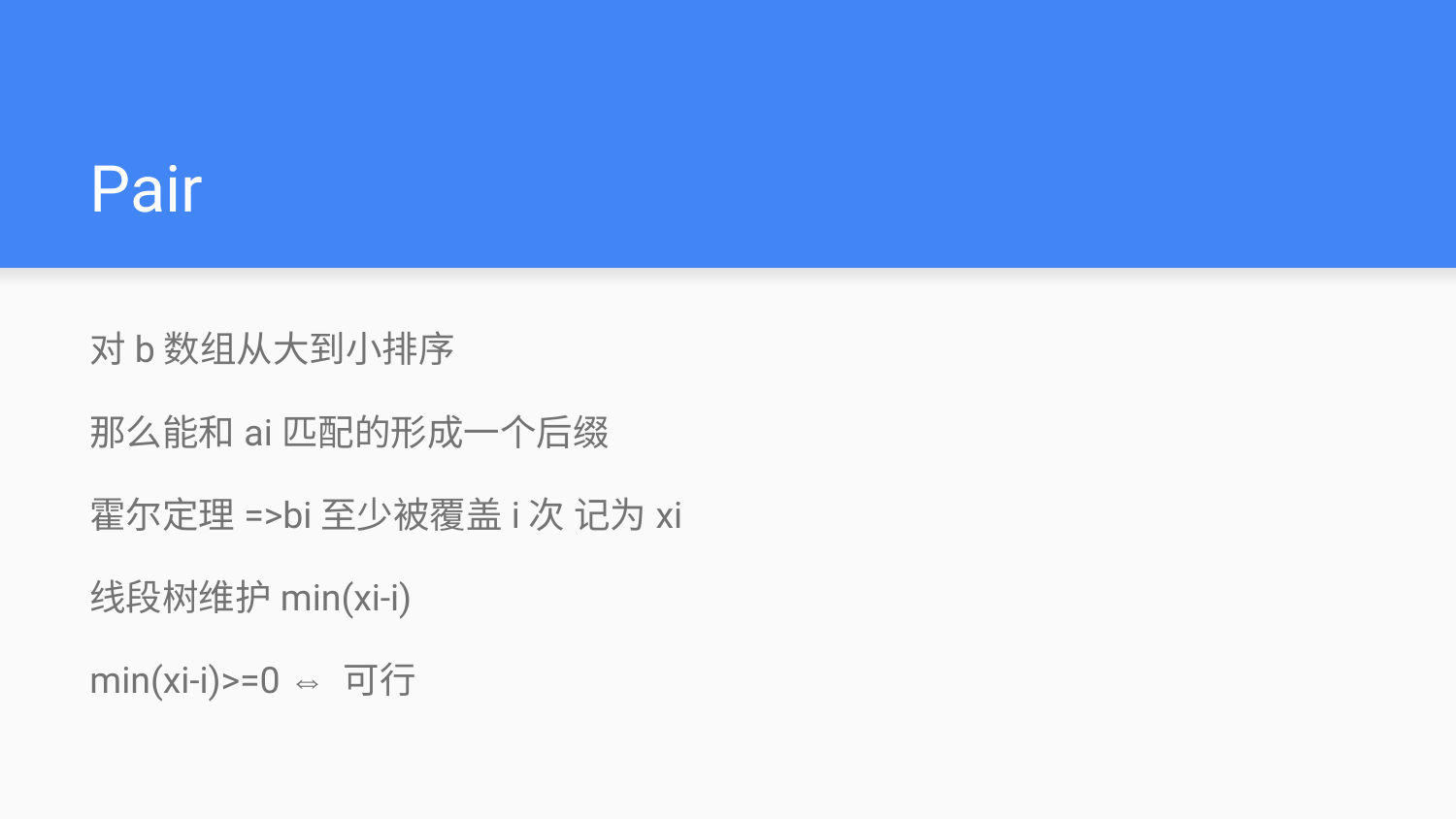

# Pair
对b数组从大到小排序
那么能和ai匹配的形成一个后缀
霍尔定理=>bi至少被覆盖i次 记为xi
线段树维护min(xi-i)
min(xi-i)>=0 ⇔ 可行